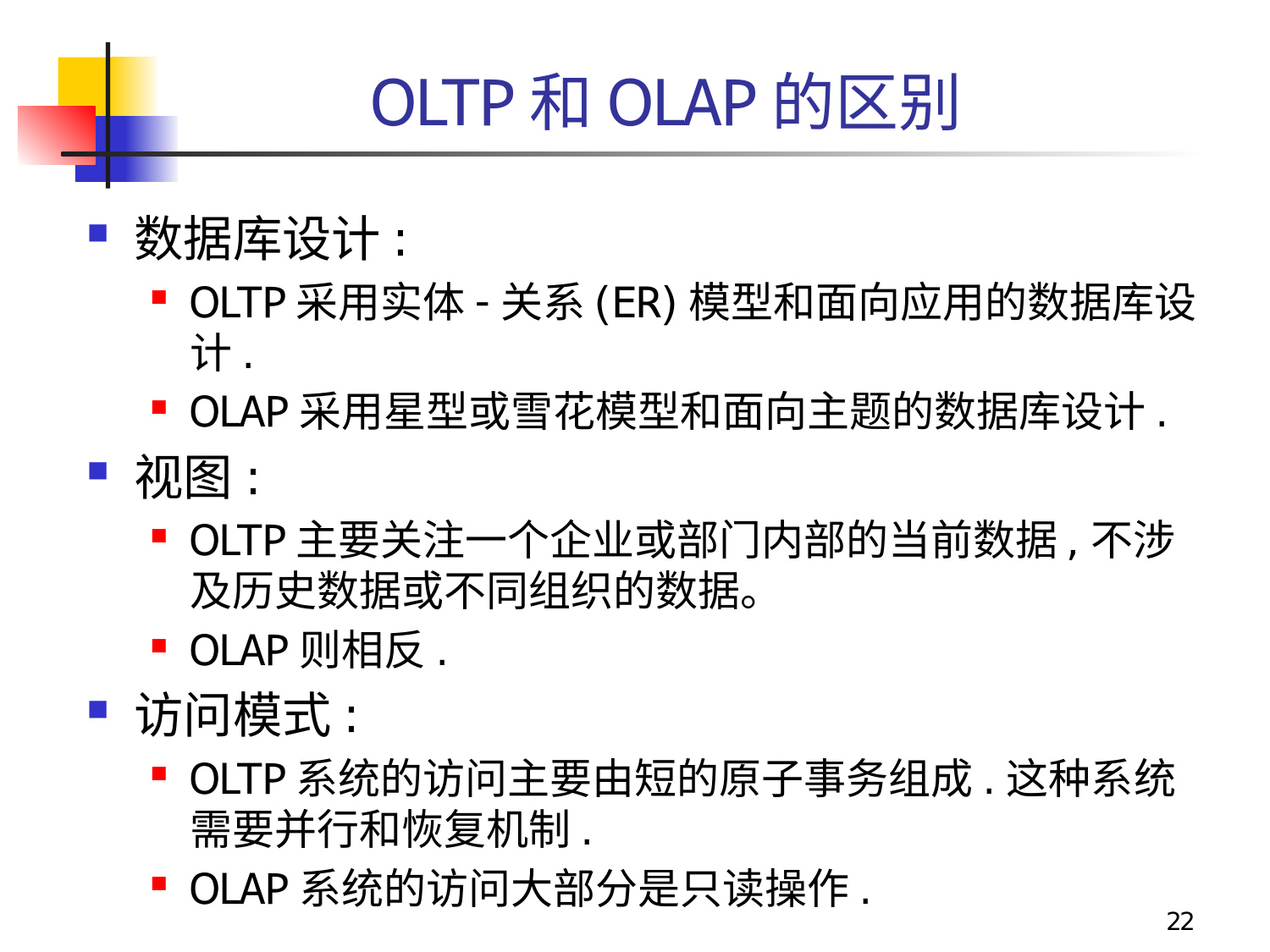

# OLTP和OLAP的区别
数据库设计:
OLTP采用实体-关系(ER)模型和面向应用的数据库设计.
OLAP采用星型或雪花模型和面向主题的数据库设计.
视图:
OLTP主要关注一个企业或部门内部的当前数据,不涉及历史数据或不同组织的数据。
OLAP则相反.
访问模式:
OLTP系统的访问主要由短的原子事务组成.这种系统需要并行和恢复机制.
OLAP系统的访问大部分是只读操作.
22